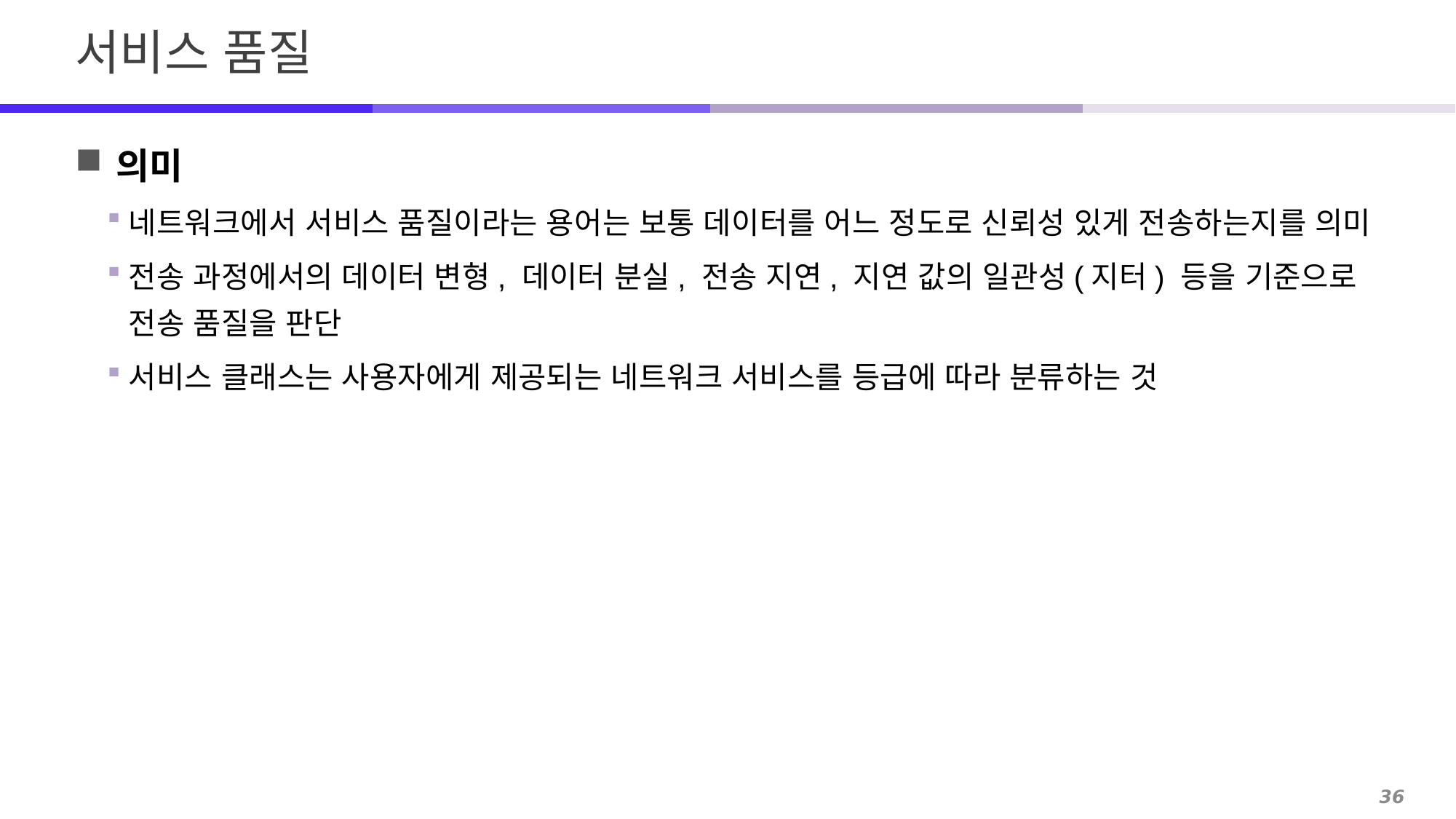

# 서비스 품질
의미
네트워크에서 서비스 품질이라는 용어는 보통 데이터를 어느 정도로 신뢰성 있게 전송하는지를 의미
전송 과정에서의 데이터 변형, 데이터 분실, 전송 지연, 지연 값의 일관성(지터) 등을 기준으로 전송 품질을 판단
서비스 클래스는 사용자에게 제공되는 네트워크 서비스를 등급에 따라 분류하는 것